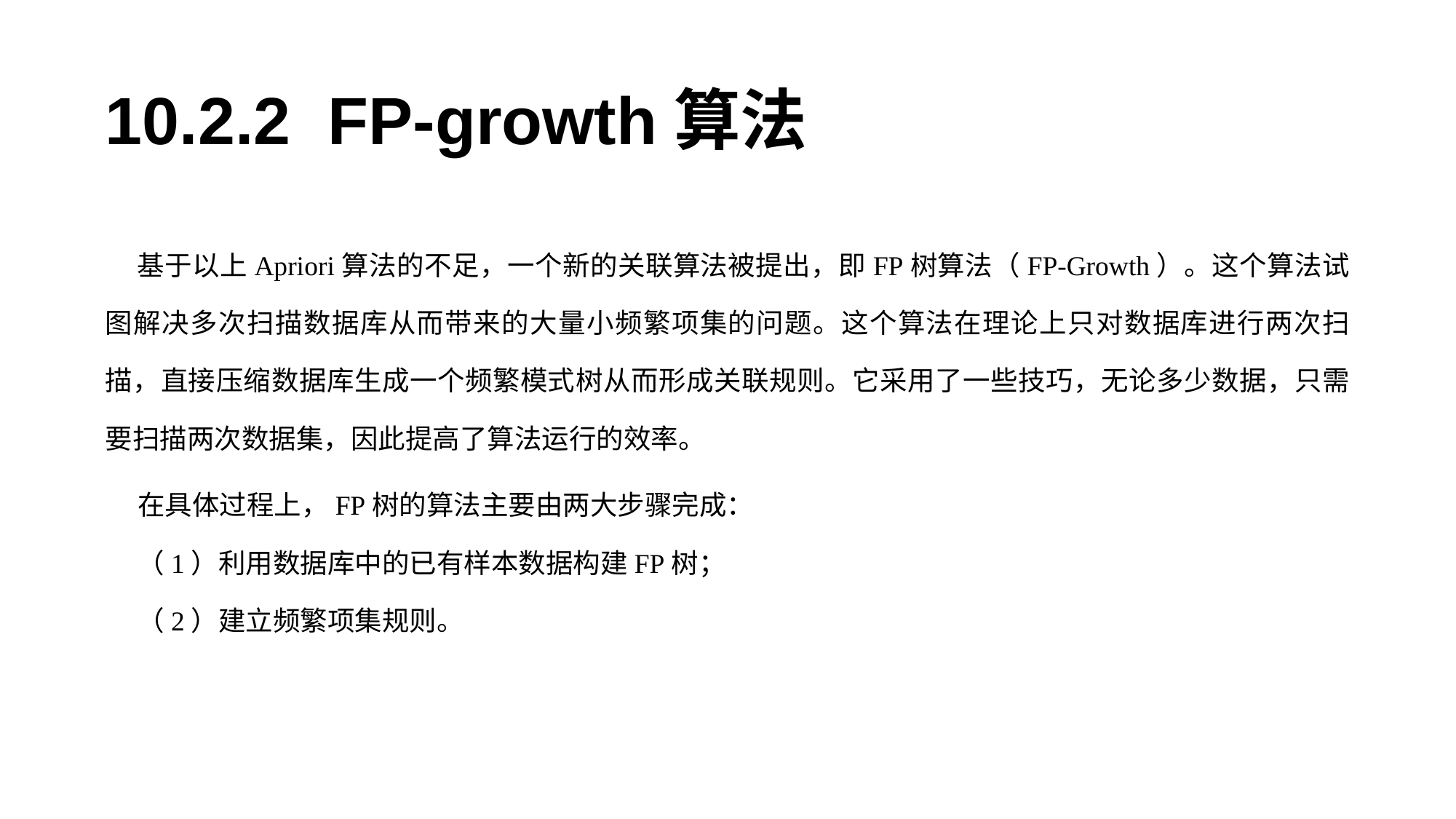

# 10.2.2  FP-growth算法
基于以上Apriori算法的不足，一个新的关联算法被提出，即FP树算法（FP-Growth）。这个算法试图解决多次扫描数据库从而带来的大量小频繁项集的问题。这个算法在理论上只对数据库进行两次扫描，直接压缩数据库生成一个频繁模式树从而形成关联规则。它采用了一些技巧，无论多少数据，只需要扫描两次数据集，因此提高了算法运行的效率。
在具体过程上，FP树的算法主要由两大步骤完成：
（1）利用数据库中的已有样本数据构建FP树；
（2）建立频繁项集规则。